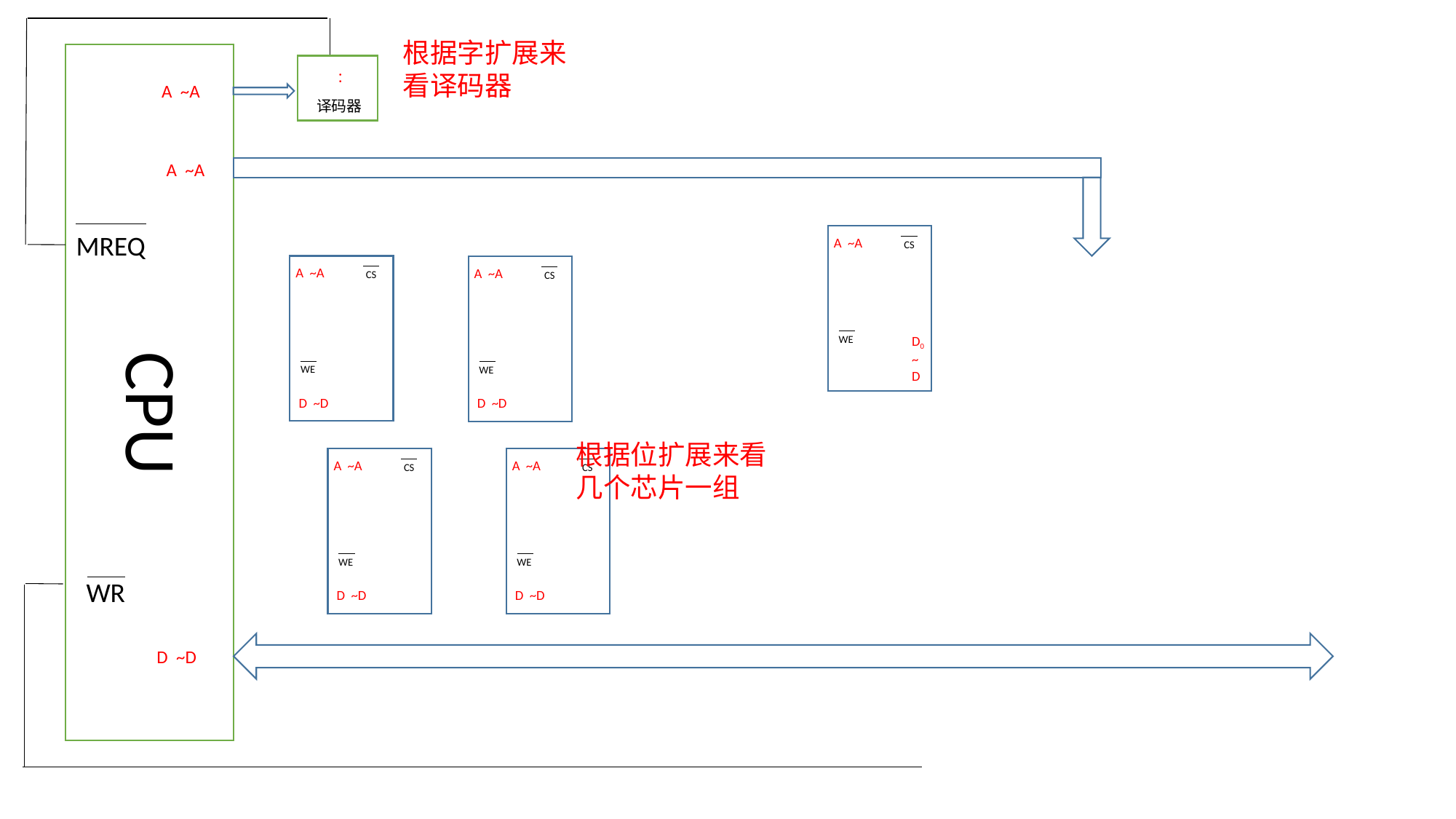

根据字扩展来看译码器

     ：
A  ~A

译码器
A  ~A

MREQ

A  ~A
CS
WE
D0  ~
D

A  ~A
CS
WE
D  ~D

A  ~A
CS
WE
D  ~D
CPU
根据位扩展来看几个芯片一组

A  ~A
CS
WE
D  ~D

A  ~A
CS
WE
D  ~D
WR

D  ~D